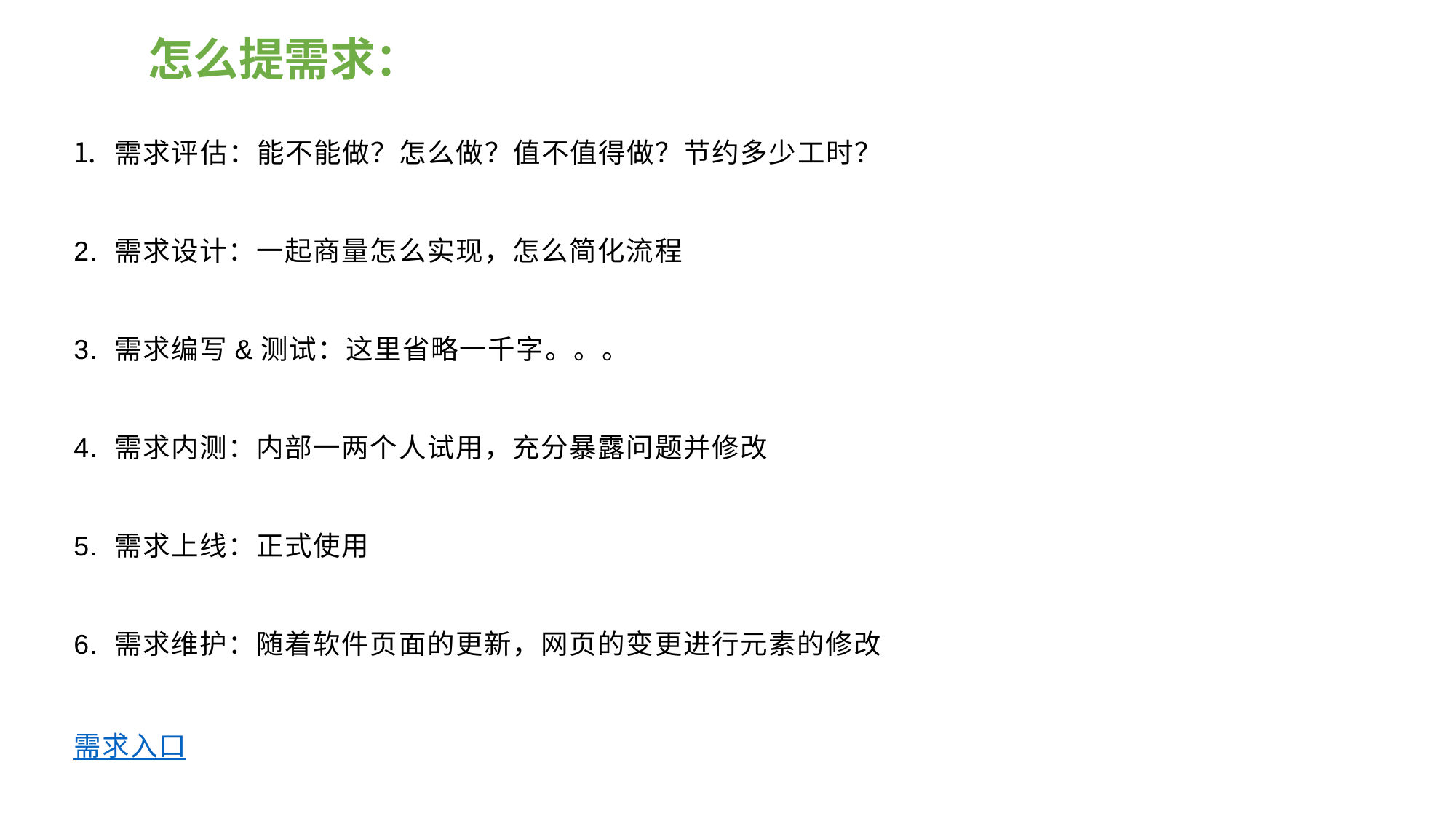

怎么提需求：
需求评估：能不能做？怎么做？值不值得做？节约多少工时？

2. 需求设计：一起商量怎么实现，怎么简化流程

3. 需求编写&测试：这里省略一千字。。。

4. 需求内测：内部一两个人试用，充分暴露问题并修改

5. 需求上线：正式使用

6. 需求维护：随着软件页面的更新，网页的变更进行元素的修改

需求入口